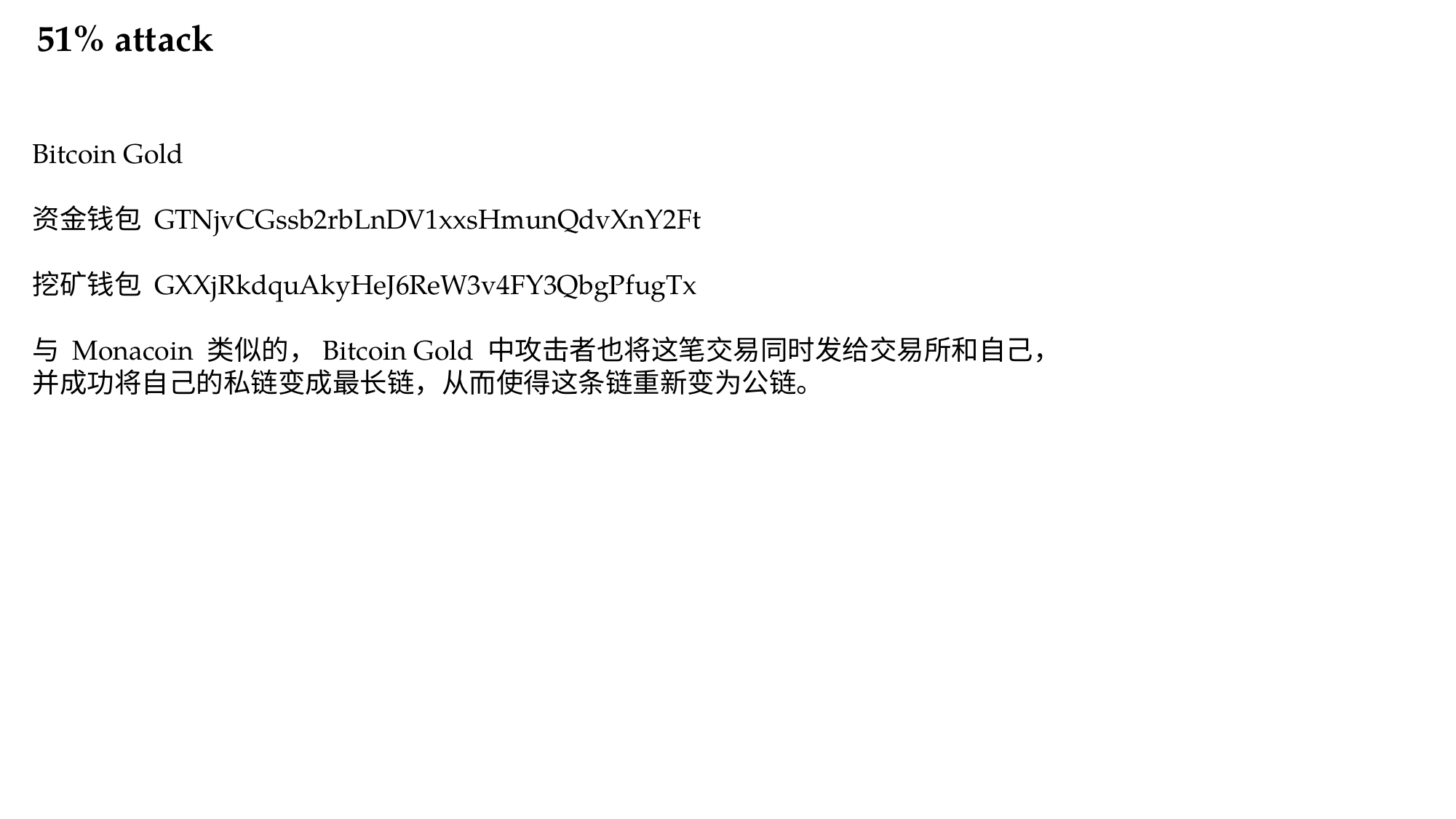

51% attack

Bitcoin Gold

资金钱包 GTNjvCGssb2rbLnDV1xxsHmunQdvXnY2Ft

挖矿钱包 GXXjRkdquAkyHeJ6ReW3v4FY3QbgPfugTx

与 Monacoin 类似的，Bitcoin Gold 中攻击者也将这笔交易同时发给交易所和自己，
并成功将自己的私链变成最长链，从而使得这条链重新变为公链。